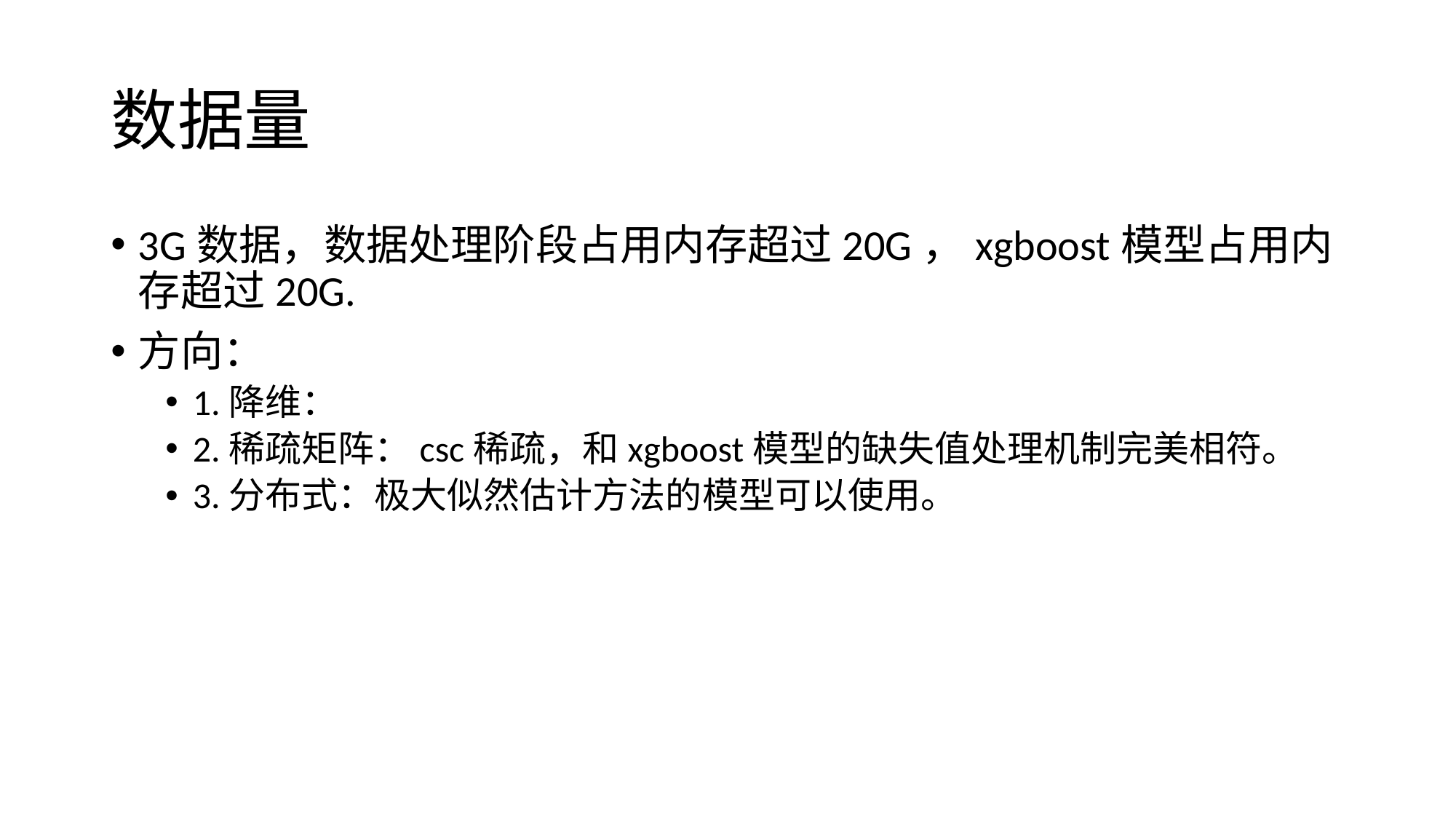

# 数据量
3G数据，数据处理阶段占用内存超过20G，xgboost模型占用内存超过20G.
方向：
1.降维：
2.稀疏矩阵：csc稀疏，和xgboost模型的缺失值处理机制完美相符。
3.分布式：极大似然估计方法的模型可以使用。